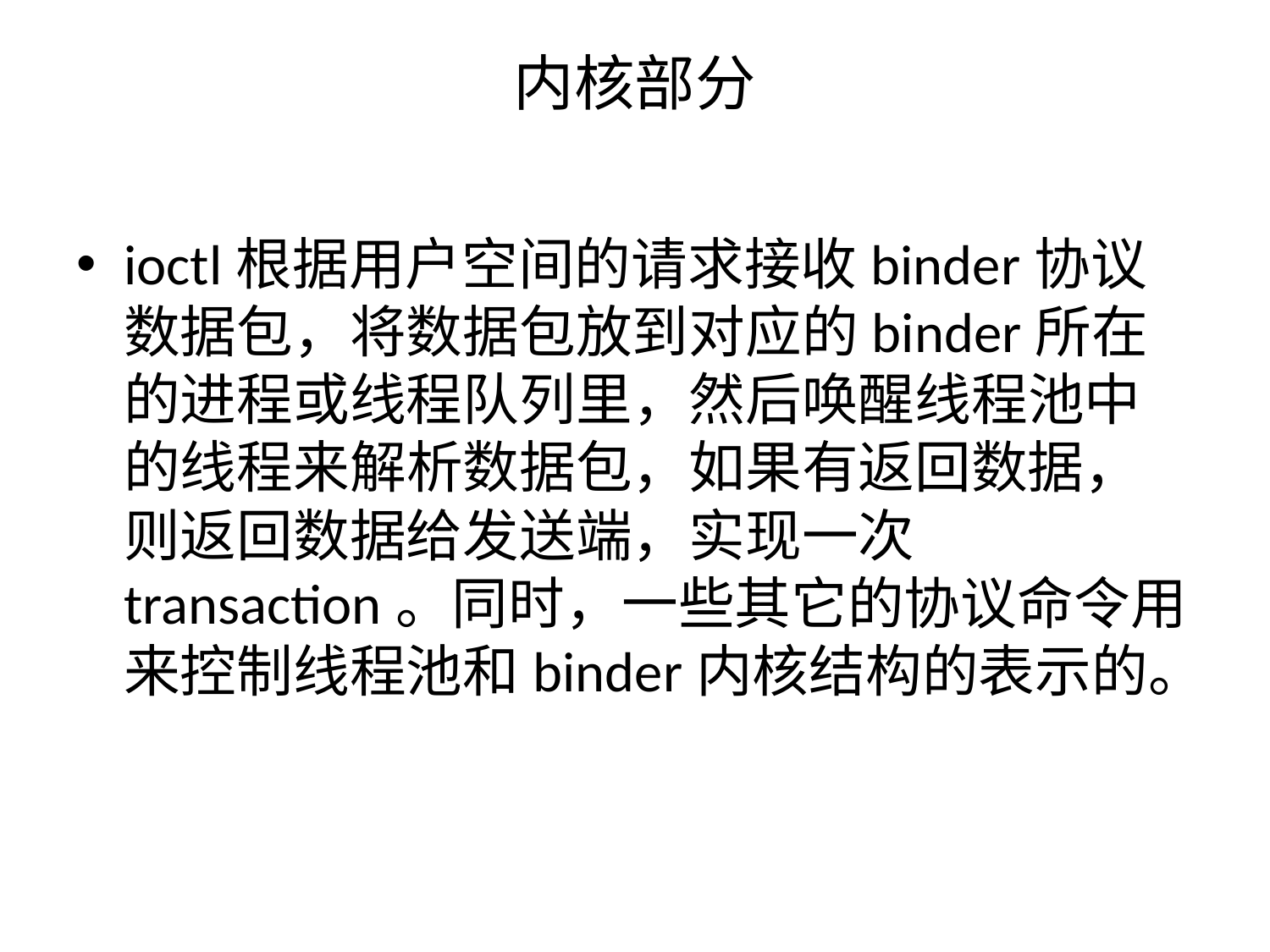

# 内核部分
ioctl根据用户空间的请求接收binder协议数据包，将数据包放到对应的binder所在的进程或线程队列里，然后唤醒线程池中的线程来解析数据包，如果有返回数据，则返回数据给发送端，实现一次transaction。同时，一些其它的协议命令用来控制线程池和binder内核结构的表示的。